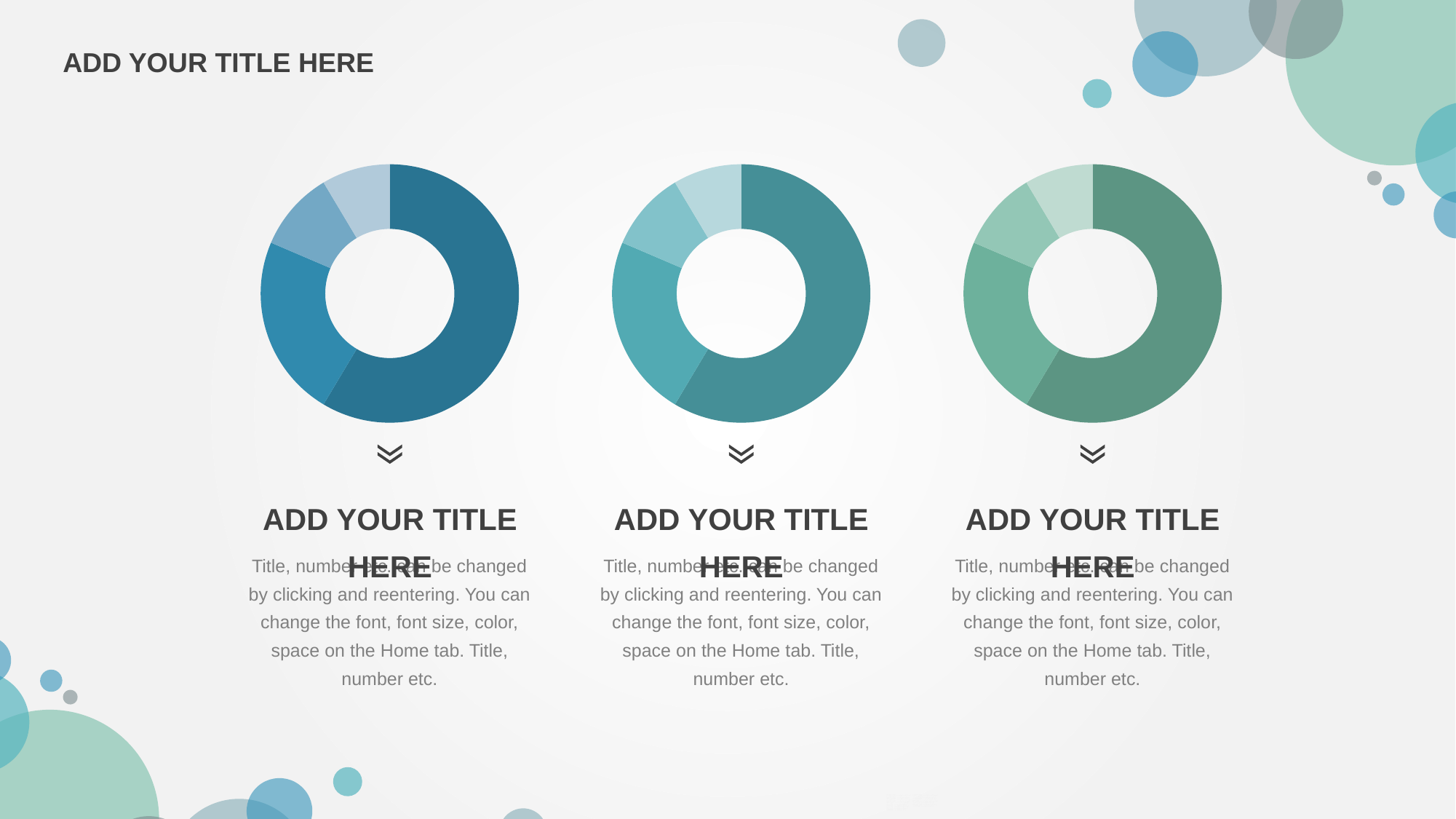

ADD YOUR TITLE HERE

### Chart

| Category | 销售额 |
|---|---|
| 第一季度 | 8.2 |
| 第二季度 | 3.2 |
| 第三季度 | 1.4 |
| 第四季度 | 1.2 |

### Chart

| Category | 销售额 |
|---|---|
| 第一季度 | 8.2 |
| 第二季度 | 3.2 |
| 第三季度 | 1.4 |
| 第四季度 | 1.2 |

### Chart

| Category | 销售额 |
|---|---|
| 第一季度 | 8.2 |
| 第二季度 | 3.2 |
| 第三季度 | 1.4 |
| 第四季度 | 1.2 |

ADD YOUR TITLE HERE
ADD YOUR TITLE HERE
ADD YOUR TITLE HERE
Title, number etc. can be changed by clicking and reentering. You can change the font, font size, color, space on the Home tab. Title, number etc.
Title, number etc. can be changed by clicking and reentering. You can change the font, font size, color, space on the Home tab. Title, number etc.
Title, number etc. can be changed by clicking and reentering. You can change the font, font size, color, space on the Home tab. Title, number etc.
PPT模板下载：www.1ppt.com/moban/     行业PPT模板：www.1ppt.com/hangye/
节日PPT模板：www.1ppt.com/jieri/           PPT素材下载：www.1ppt.com/sucai/
PPT背景图片：www.1ppt.com/beijing/      PPT图表下载：www.1ppt.com/tubiao/
优秀PPT下载：www.1ppt.com/xiazai/        PPT教程： www.1ppt.com/powerpoint/
Word教程： www.1ppt.com/word/              Excel教程：www.1ppt.com/excel/
资料下载：www.1ppt.com/ziliao/                PPT课件下载：www.1ppt.com/kejian/
范文下载：www.1ppt.com/fanwen/             试卷下载：www.1ppt.com/shiti/
教案下载：www.1ppt.com/jiaoan/
字体下载：www.1ppt.com/ziti/